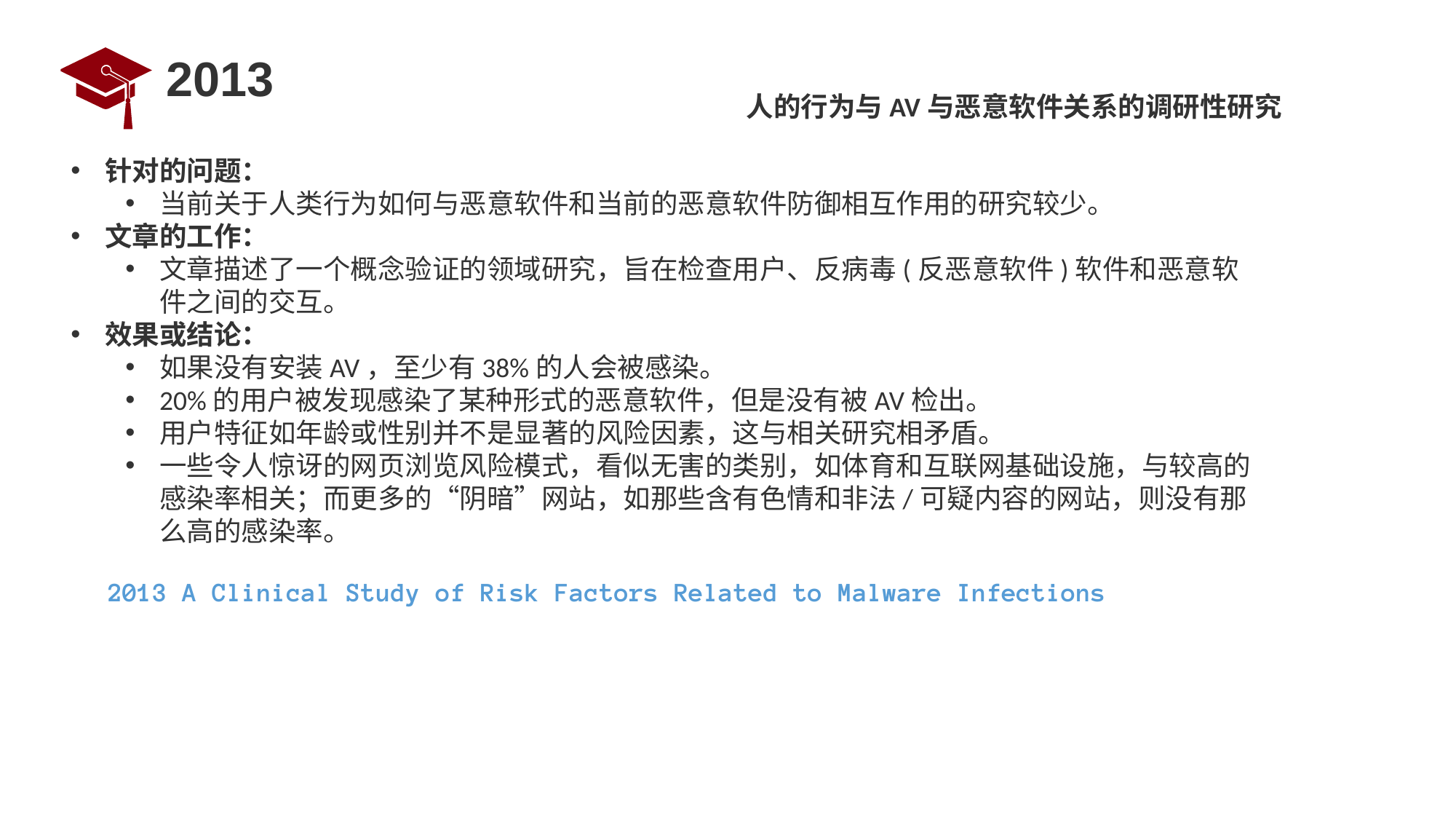

# 2013
人的行为与AV与恶意软件关系的调研性研究
针对的问题：
当前关于人类行为如何与恶意软件和当前的恶意软件防御相互作用的研究较少。
文章的工作：
文章描述了一个概念验证的领域研究，旨在检查用户、反病毒(反恶意软件)软件和恶意软件之间的交互。
效果或结论：
如果没有安装AV，至少有38%的人会被感染。
20%的用户被发现感染了某种形式的恶意软件，但是没有被AV检出。
用户特征如年龄或性别并不是显著的风险因素，这与相关研究相矛盾。
一些令人惊讶的网页浏览风险模式，看似无害的类别，如体育和互联网基础设施，与较高的感染率相关；而更多的“阴暗”网站，如那些含有色情和非法/可疑内容的网站，则没有那么高的感染率。
2013 A Clinical Study of Risk Factors Related to Malware Infections